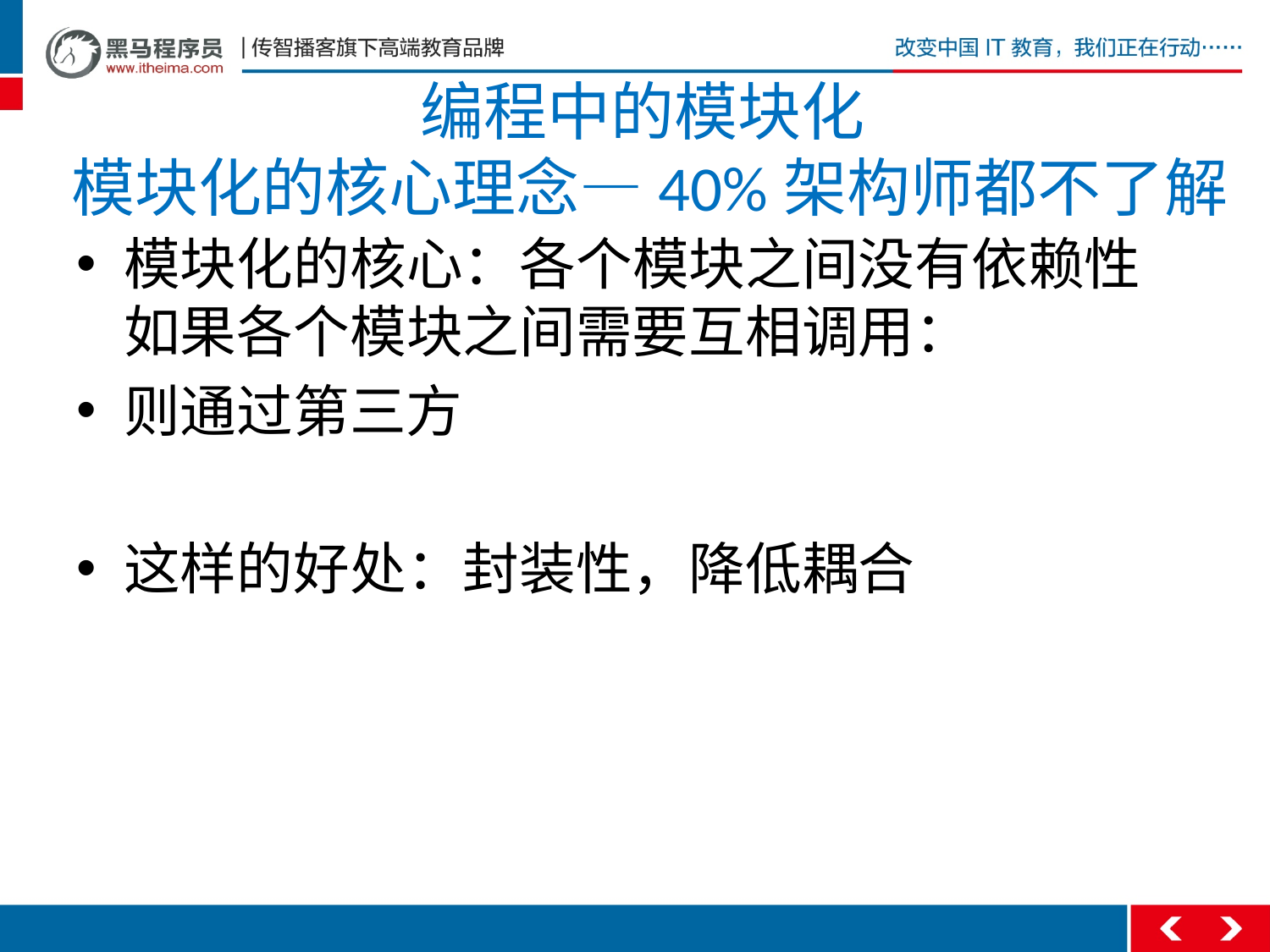

# 编程中的模块化 模块化的核心理念—40%架构师都不了解
模块化的核心：各个模块之间没有依赖性如果各个模块之间需要互相调用：
则通过第三方

这样的好处：封装性，降低耦合